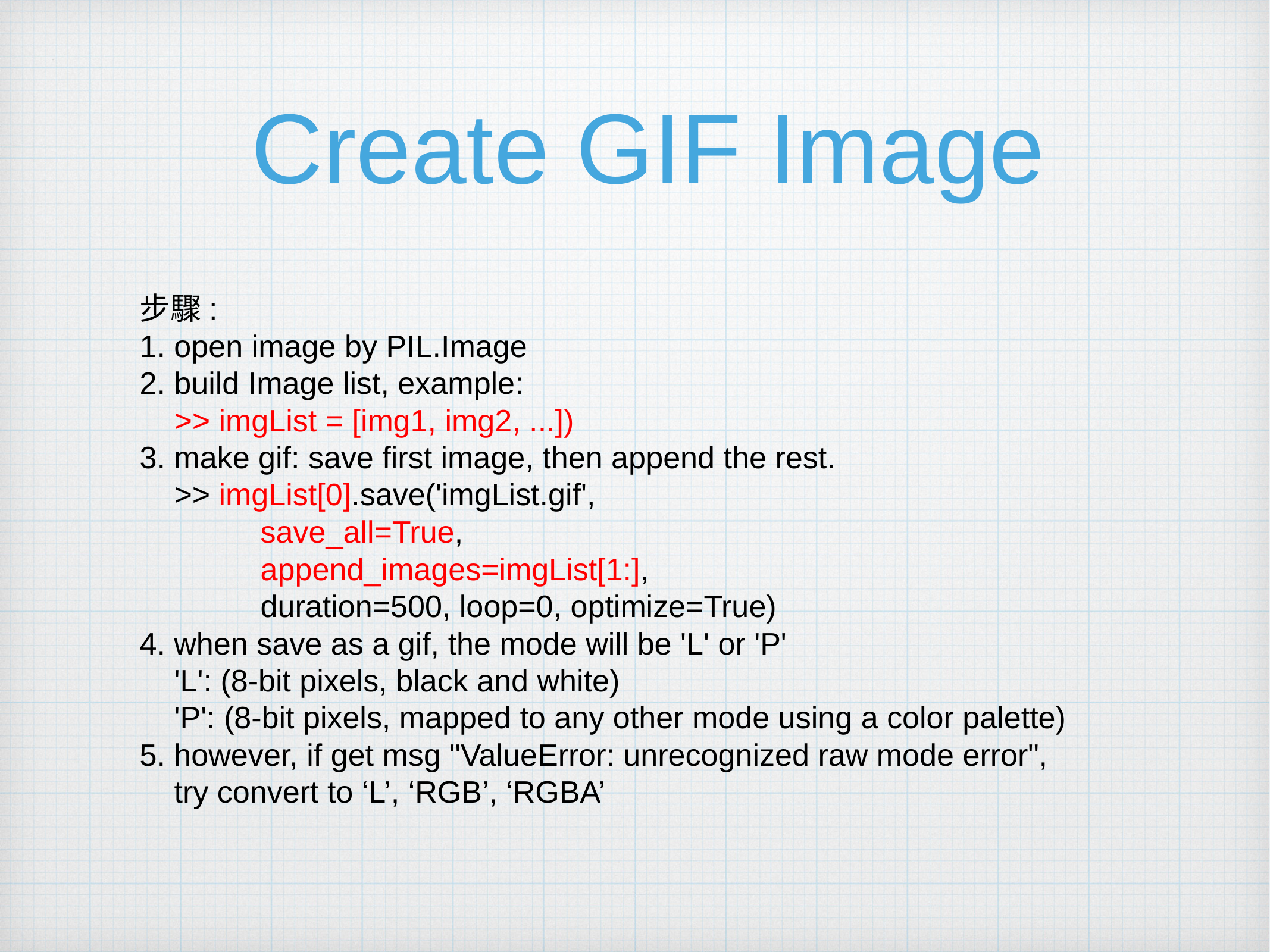

# Create GIF Image
步驟:
1. open image by PIL.Image
2. build Image list, example:
    >> imgList = [img1, img2, ...])
3. make gif: save first image, then append the rest.
    >> imgList[0].save('imgList.gif',
              save_all=True,
              append_images=imgList[1:],
              duration=500, loop=0, optimize=True)
4. when save as a gif, the mode will be 'L' or 'P'
    'L': (8-bit pixels, black and white)
    'P': (8-bit pixels, mapped to any other mode using a color palette)
5. however, if get msg "ValueError: unrecognized raw mode error",
    try convert to ‘L’, ‘RGB’, ‘RGBA’